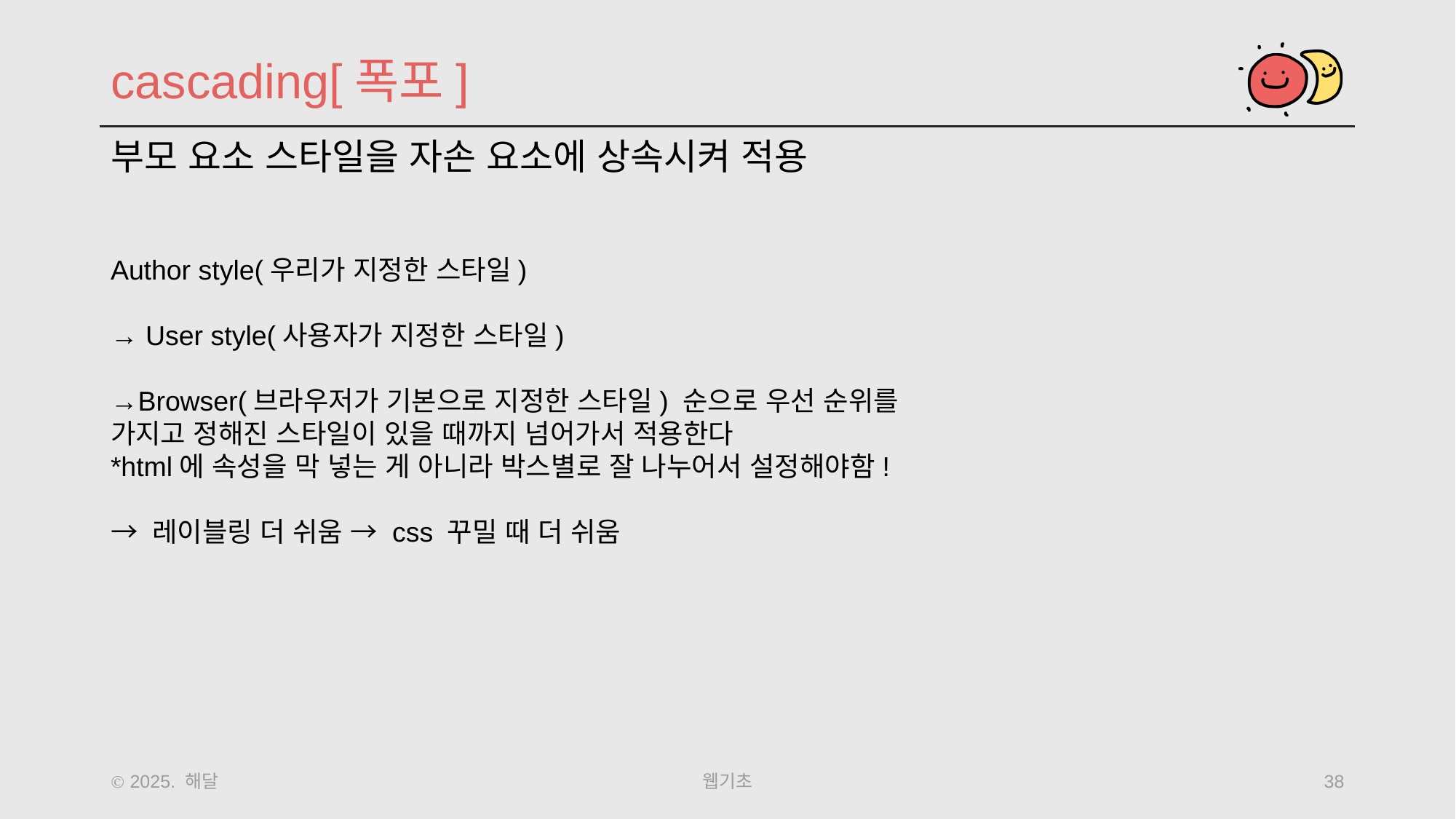

cascading[폭포]
부모 요소 스타일을 자손 요소에 상속시켜 적용
Author style(우리가 지정한 스타일)

→ User style(사용자가 지정한 스타일)

→Browser(브라우저가 기본으로 지정한 스타일) 순으로 우선 순위를 가지고 정해진 스타일이 있을 때까지 넘어가서 적용한다
*html에 속성을 막 넣는 게 아니라 박스별로 잘 나누어서 설정해야함!

→ 레이블링 더 쉬움 → css 꾸밀 때 더 쉬움

Ⓒ 2025. 해달
웹기초
38